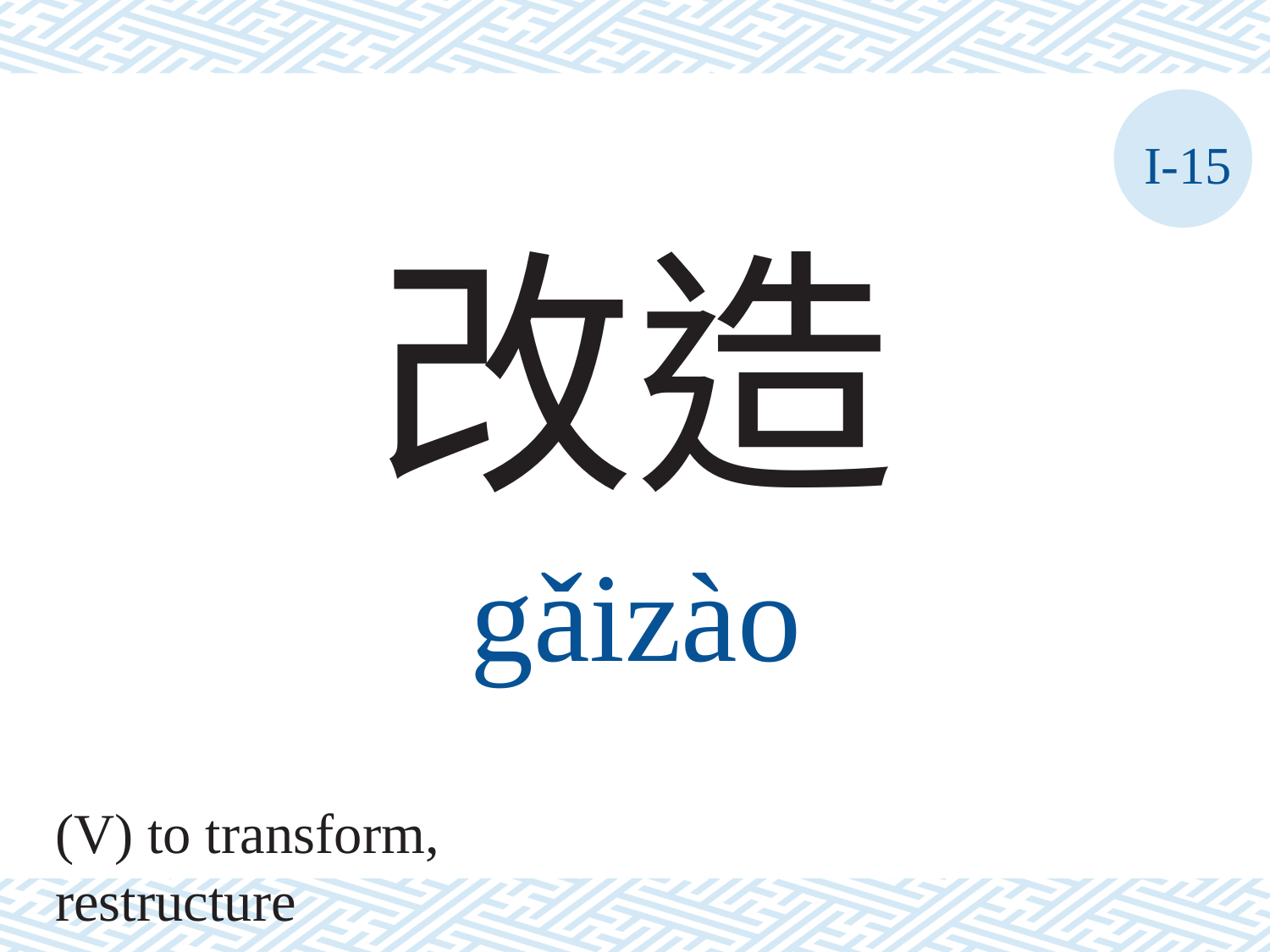

I-15
改造
gǎizào
(V) to transform, restructure